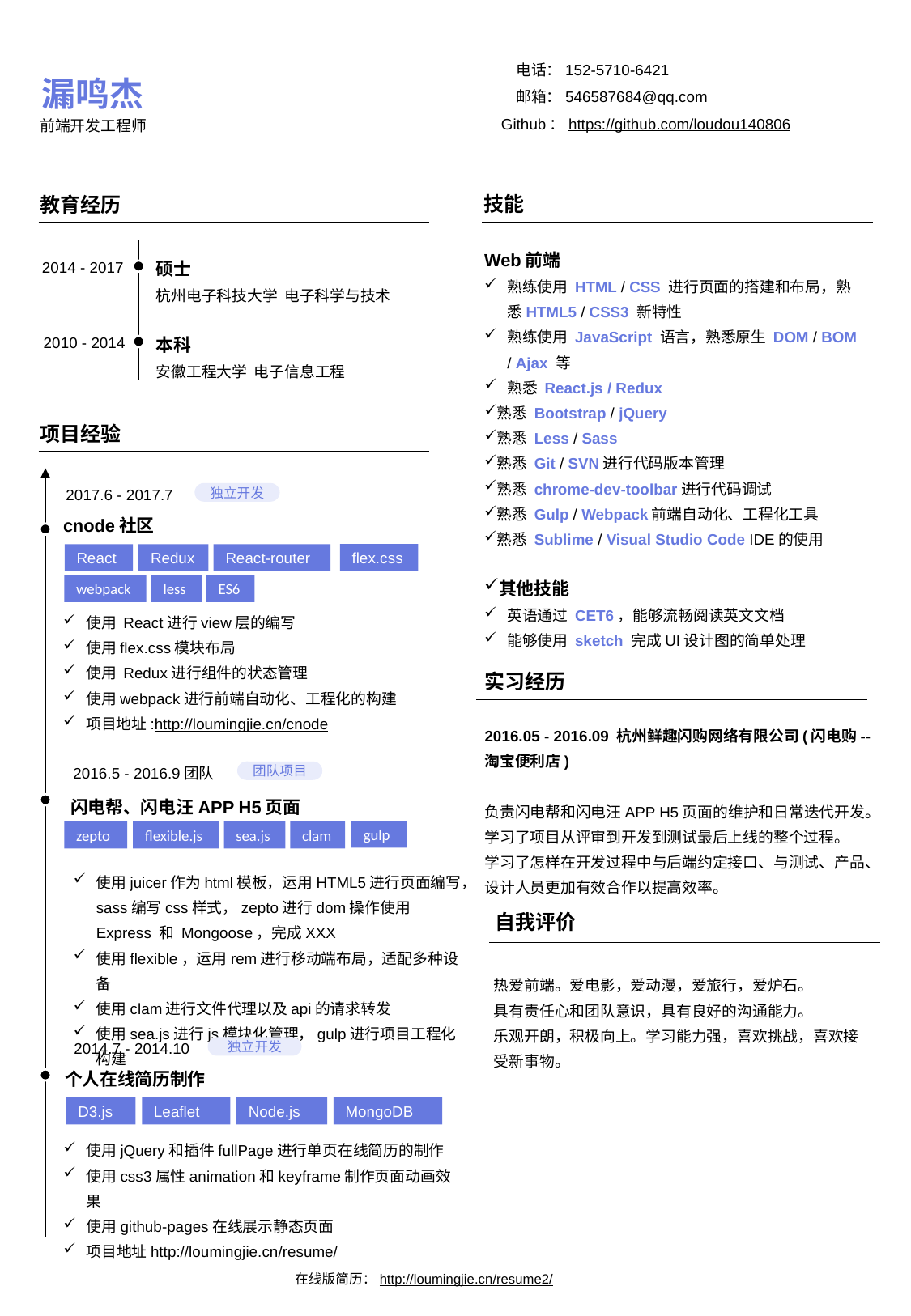

电话：152-5710-6421
       邮箱：546587684@qq.com
   Github：https://github.com/loudou140806
漏鸣杰
前端开发工程师
技能
教育经历
Web前端
熟练使用 HTML / CSS 进行页面的搭建和布局，熟悉HTML5 / CSS3 新特性
熟练使用 JavaScript 语言，熟悉原生 DOM / BOM / Ajax 等
熟悉 React.js / Redux
熟悉 Bootstrap / jQuery
熟悉 Less / Sass
熟悉 Git / SVN进行代码版本管理
熟悉 chrome-dev-toolbar进行代码调试
熟悉 Gulp / Webpack前端自动化、工程化工具
熟悉 Sublime / Visual Studio Code IDE的使用

其他技能
英语通过 CET6，能够流畅阅读英文文档
能够使用 sketch 完成UI设计图的简单处理
硕士
杭州电子科技大学  电子科学与技术

本科
安徽工程大学  电子信息工程
2014 - 2017

2010 - 2014

项目经验
2017.6 - 2017.7
cnode社区
flex.css
React
Redux
React-router

使用 React进行view层的编写
使用flex.css模块布局
使用 Redux进行组件的状态管理
使用webpack进行前端自动化、工程化的构建
项目地址:http://loumingjie.cn/cnode
独立开发

webpack
less
ES6
实习经历
2016.05 - 2016.09 杭州鲜趣闪购网络有限公司(闪电购--淘宝便利店)

负责闪电帮和闪电汪APP H5页面的维护和日常迭代开发。
学习了项目从评审到开发到测试最后上线的整个过程。
学习了怎样在开发过程中与后端约定接口、与测试、产品、设计人员更加有效合作以提高效率。
2016.5 - 2016.9团队
团队项目
闪电帮、闪电汪APP H5页面

gulp
zepto
flexible.js
sea.js
clam
使用juicer作为html模板，运用HTML5进行页面编写，sass编写css样式，zepto进行dom操作使用 Express 和 Mongoose，完成XXX
使用flexible，运用rem进行移动端布局，适配多种设备
使用clam进行文件代理以及api的请求转发
使用sea.js进行js模块化管理，gulp进行项目工程化构建
自我评价
热爱前端。爱电影，爱动漫，爱旅行，爱炉石。
具有责任心和团队意识，具有良好的沟通能力。
乐观开朗，积极向上。学习能力强，喜欢挑战，喜欢接受新事物。
2014.7 - 2014.10

独立开发
个人在线简历制作
D3.js
Leaflet
Node.js
MongoDB
使用jQuery和插件fullPage进行单页在线简历的制作
使用css3属性animation和keyframe制作页面动画效果
使用github-pages在线展示静态页面
项目地址http://loumingjie.cn/resume/

在线版简历：http://loumingjie.cn/resume2/